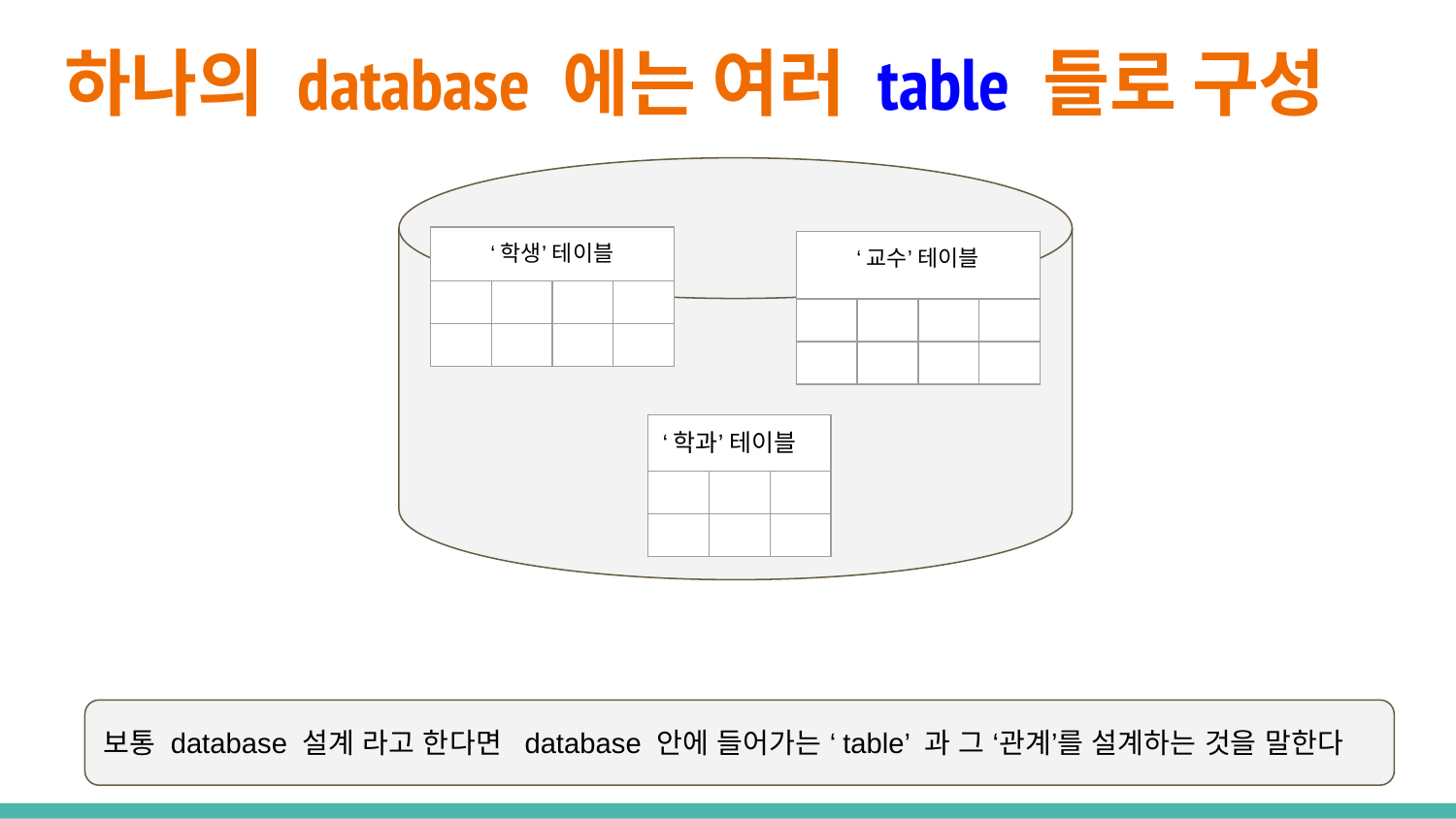

# 하나의 database 에는 여러 table 들로 구성

| ‘학생’ 테이블 |  |  |  |
| --- | --- | --- | --- |
|  |  |  |  |
|  |  |  |  |
| ‘교수’ 테이블 |  |  |  |
| --- | --- | --- | --- |
|  |  |  |  |
|  |  |  |  |
| ‘학과’ 테이블 |  |  |
| --- | --- | --- |
|  |  |  |
|  |  |  |
보통 database 설계 라고 한다면  database 안에 들어가는 ‘table’ 과 그 ‘관계’를 설계하는 것을 말한다